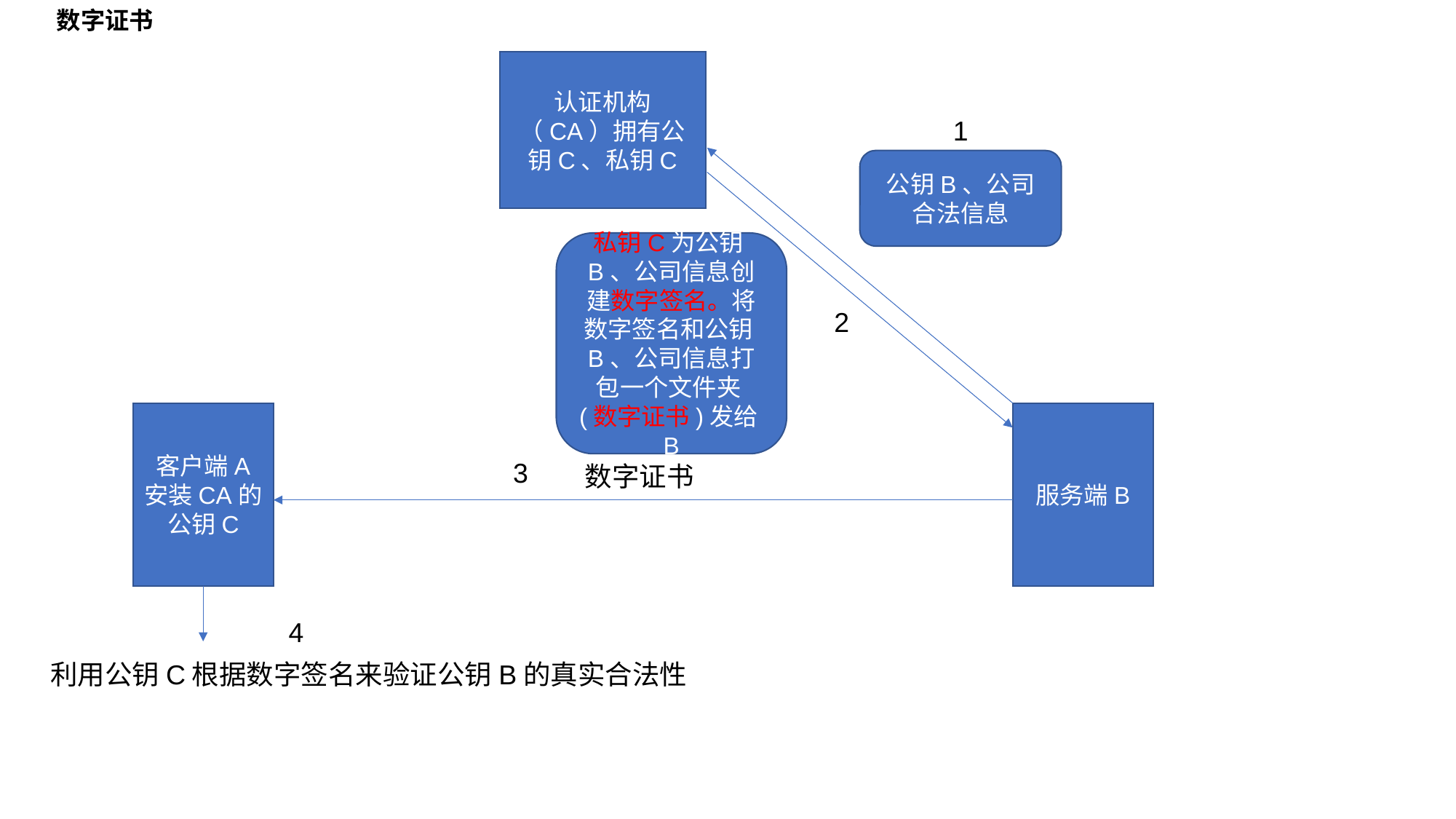

数字证书
认证机构（CA）拥有公钥C、私钥C
1
公钥B、公司合法信息
私钥C为公钥B、公司信息创建数字签名。将数字签名和公钥B、公司信息打包一个文件夹(数字证书)发给B
2
客户端A
安装CA的公钥C
服务端B
3
数字证书
4
利用公钥C根据数字签名来验证公钥B的真实合法性